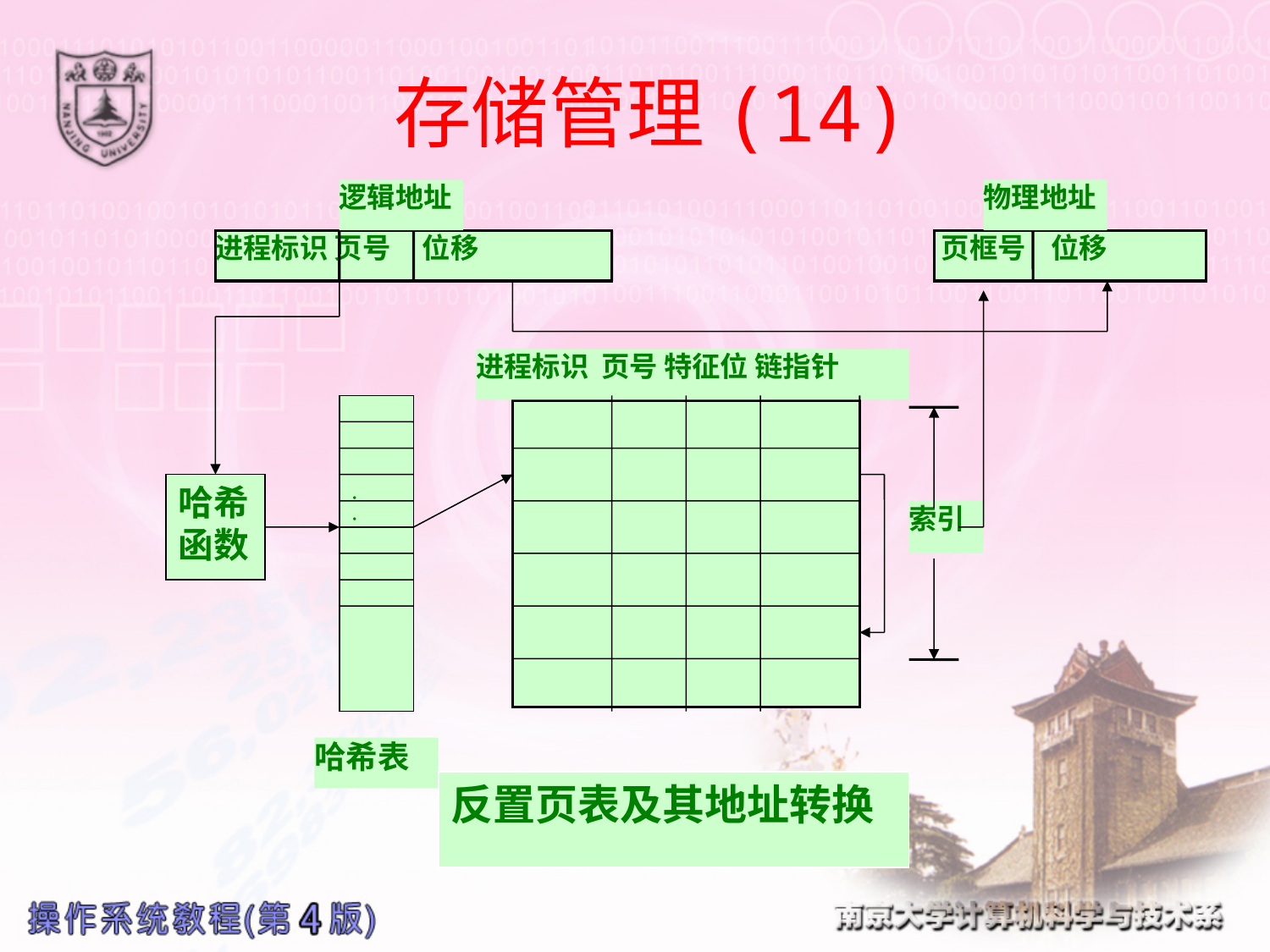

# 存储管理(14)
逻辑地址
物理地址
进程标识 页号     位移

 页框号    位移

进程标识  页号 特征位 链指针

·
·

哈希
函数

索引

哈希表
反置页表及其地址转换